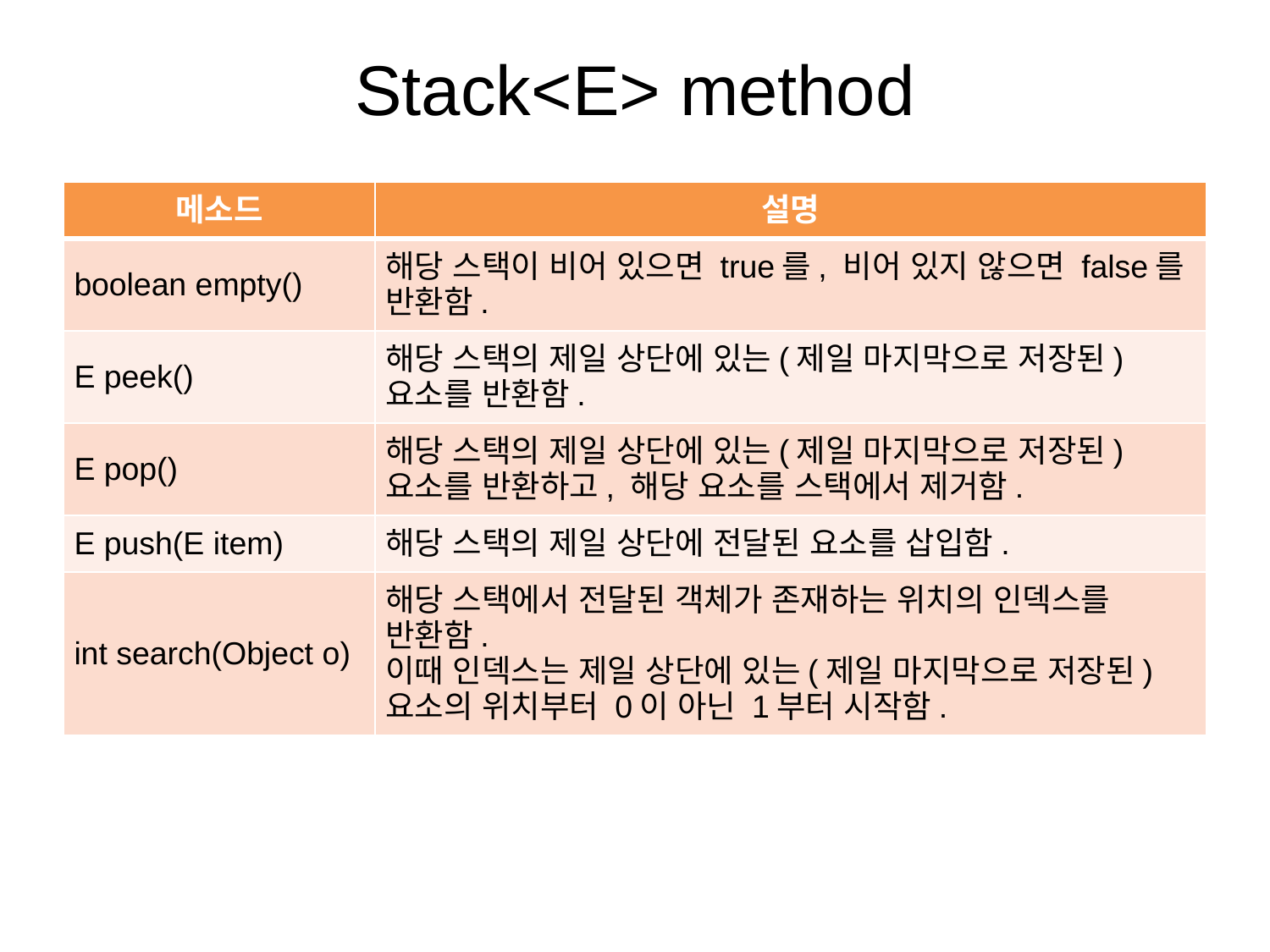

# Stack<E> method
| 메소드 | 설명 |
| --- | --- |
| boolean empty() | 해당 스택이 비어 있으면 true를, 비어 있지 않으면 false를 반환함. |
| E peek() | 해당 스택의 제일 상단에 있는(제일 마지막으로 저장된) 요소를 반환함. |
| E pop() | 해당 스택의 제일 상단에 있는(제일 마지막으로 저장된) 요소를 반환하고, 해당 요소를 스택에서 제거함. |
| E push(E item) | 해당 스택의 제일 상단에 전달된 요소를 삽입함. |
| int search(Object o) | 해당 스택에서 전달된 객체가 존재하는 위치의 인덱스를 반환함. 이때 인덱스는 제일 상단에 있는(제일 마지막으로 저장된) 요소의 위치부터 0이 아닌 1부터 시작함. |